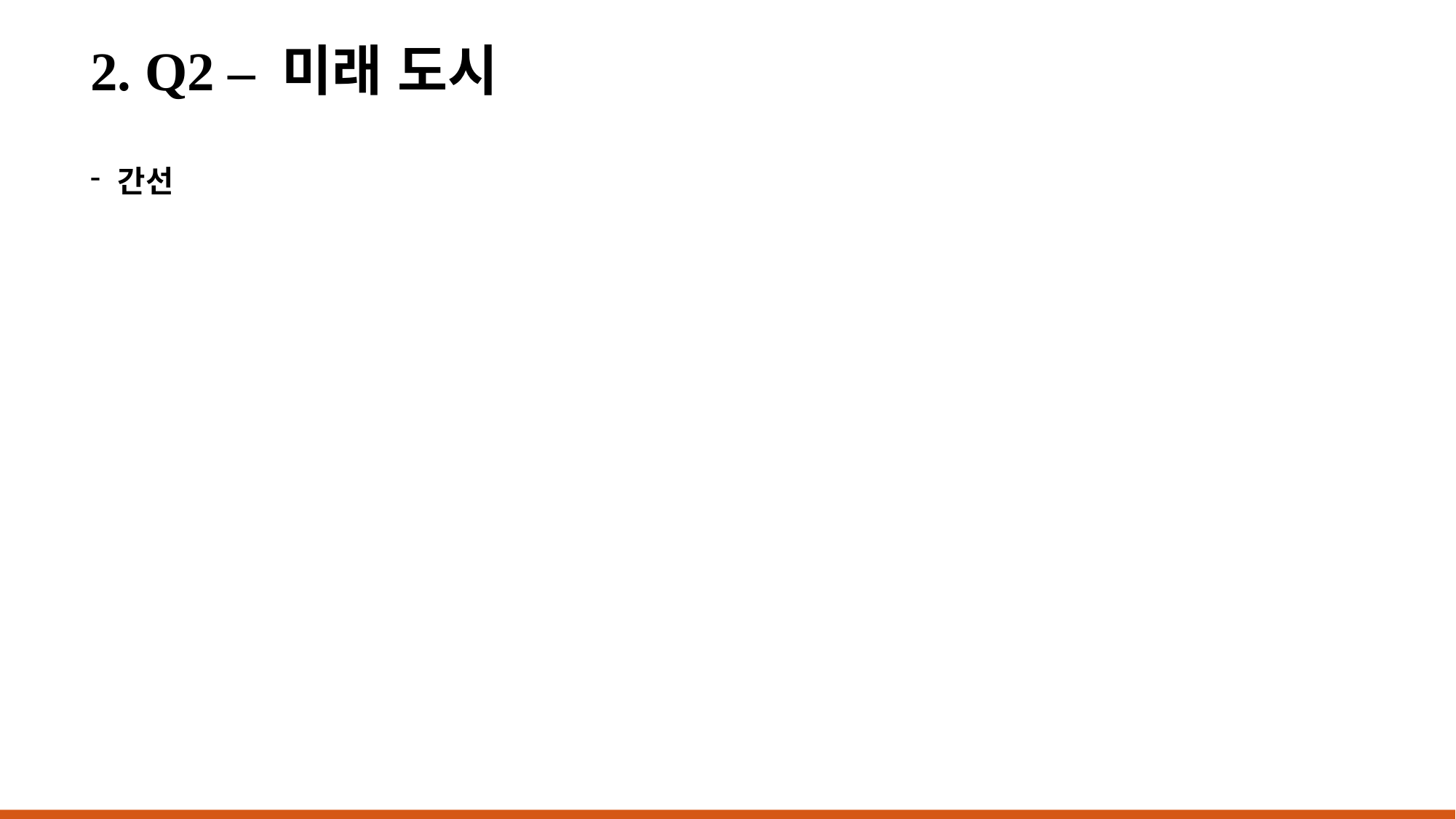

# 2. Q2 – 미래 도시
간선